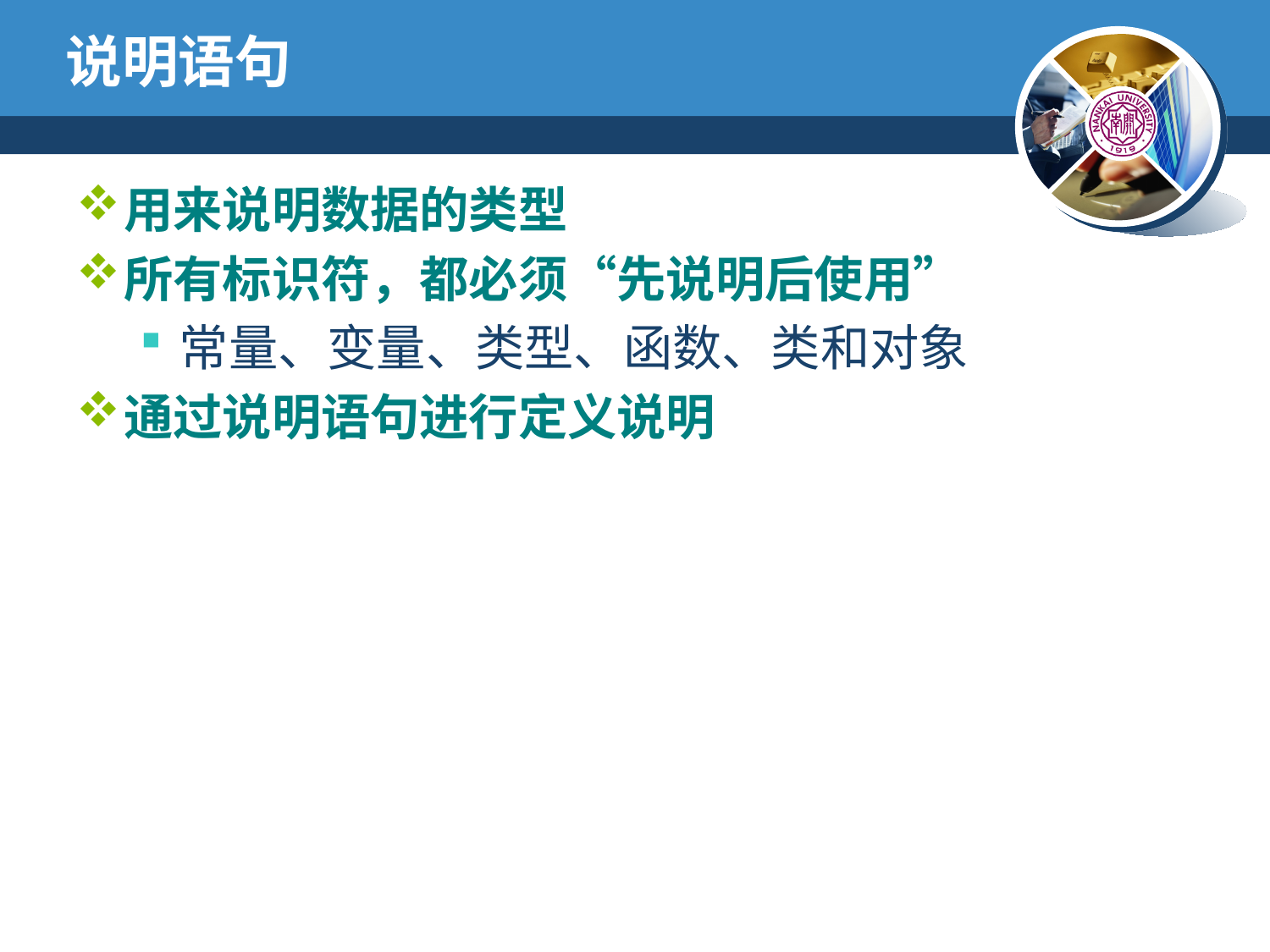

# 说明语句
用来说明数据的类型
所有标识符，都必须“先说明后使用”
常量、变量、类型、函数、类和对象
通过说明语句进行定义说明